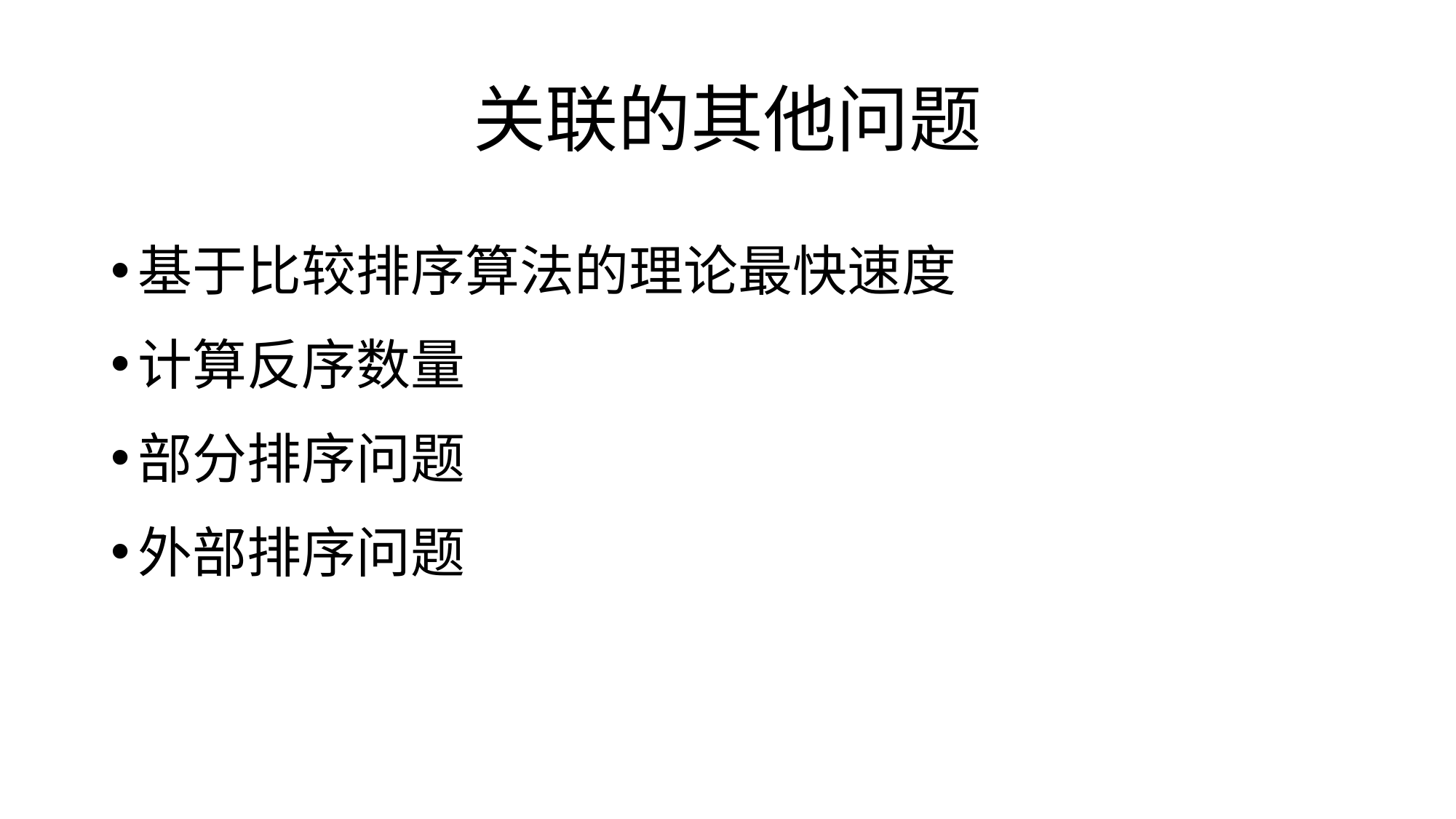

# 关联的其他问题
基于比较排序算法的理论最快速度
计算反序数量
部分排序问题
外部排序问题